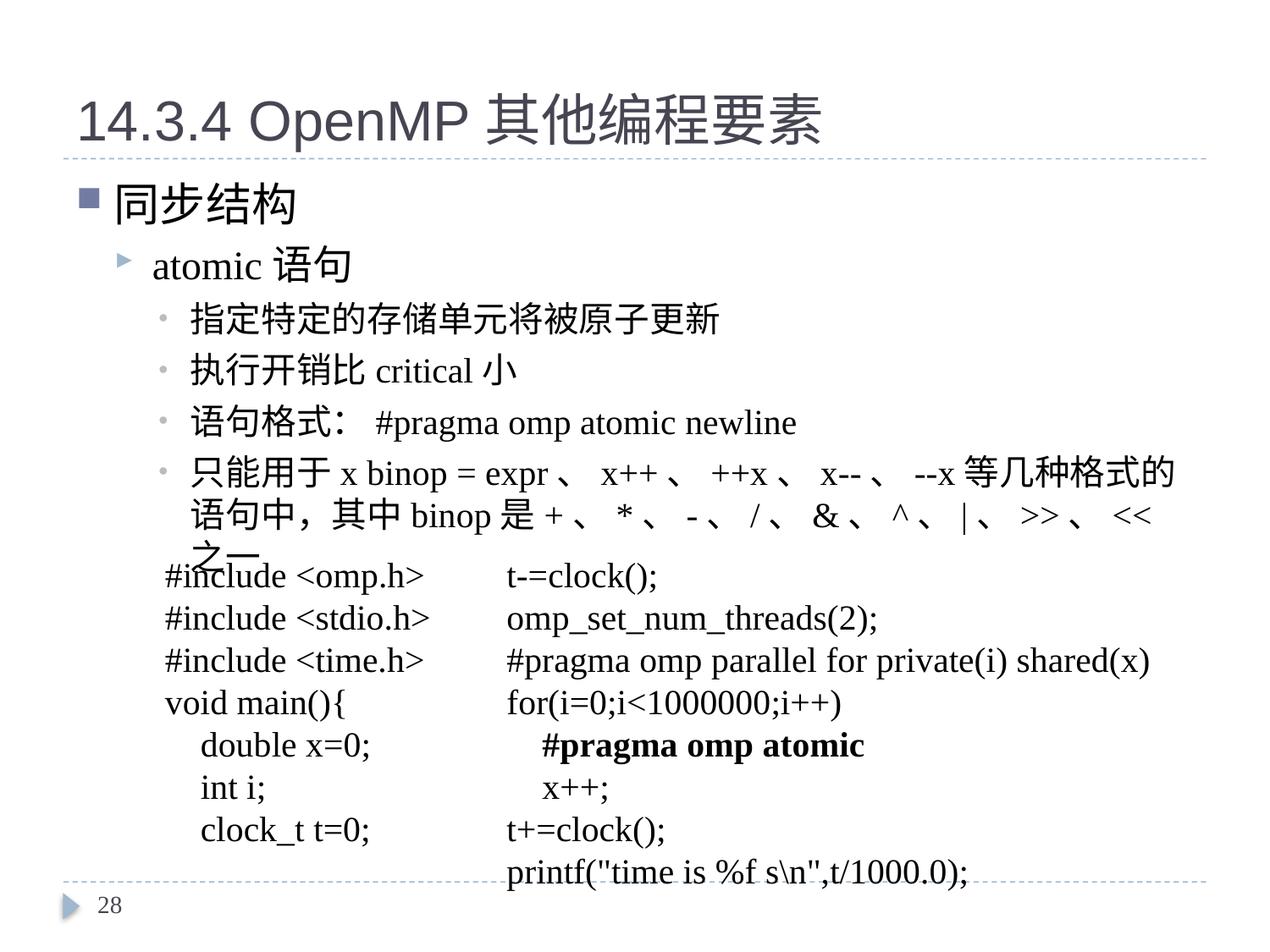

# 14.3.4 OpenMP其他编程要素
同步结构
atomic语句
指定特定的存储单元将被原子更新
执行开销比critical小
语句格式：#pragma omp atomic newline
只能用于x binop = expr、x++、++x、x--、--x等几种格式的语句中，其中binop是+、*、-、/、&、^、|、>>、<<之一
#include <omp.h>
#include <stdio.h>
#include <time.h>
void main(){
    double x=0;
    int i;
    clock_t t=0;

    t-=clock();
    omp_set_num_threads(2);
    #pragma omp parallel for private(i) shared(x)
    for(i=0;i<1000000;i++)
        #pragma omp atomic
        x++;
    t+=clock();
    printf("time is %f s\n",t/1000.0);
28